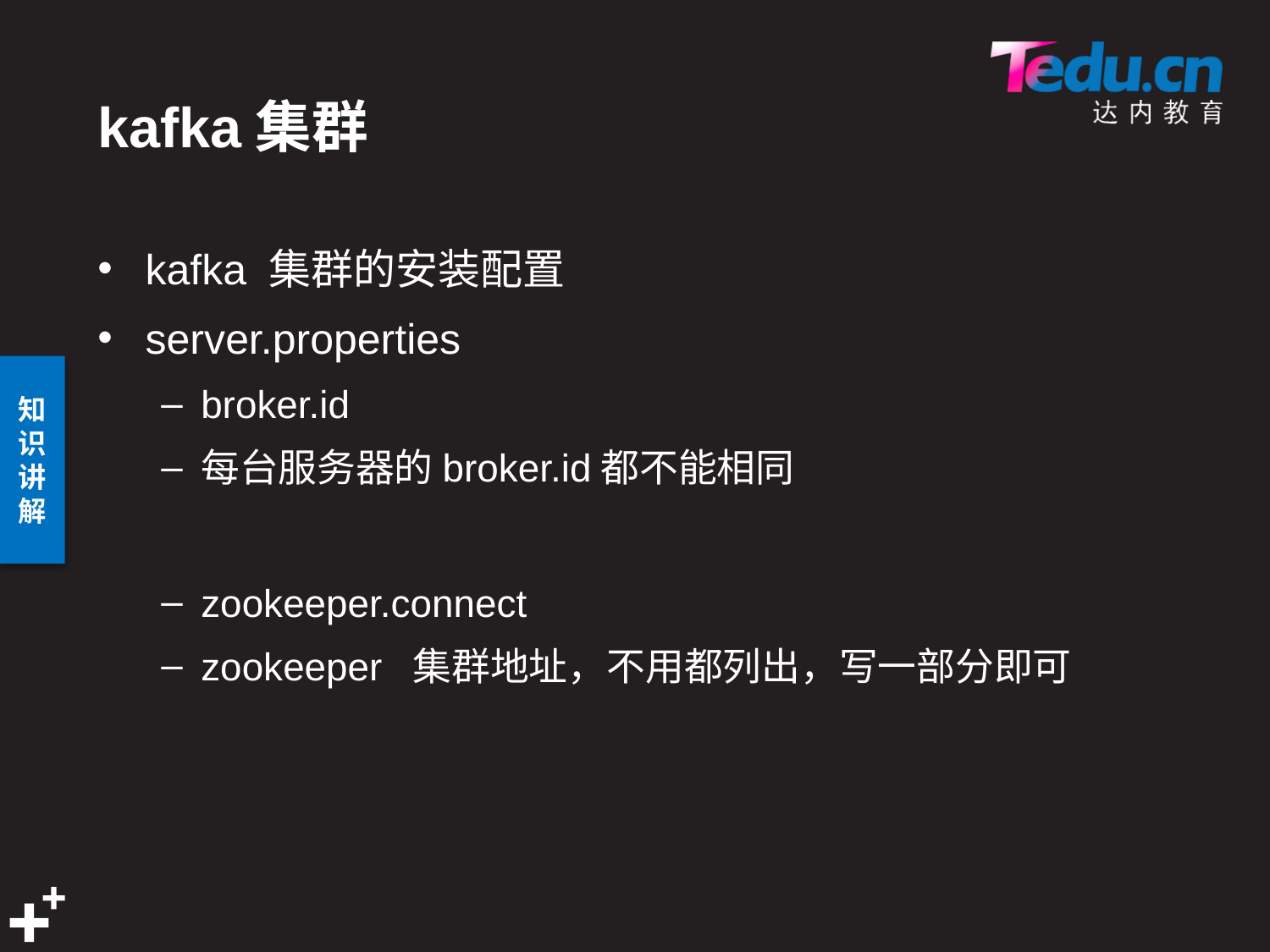

# kafka集群
kafka 集群的安装配置
server.properties
broker.id
每台服务器的broker.id都不能相同

zookeeper.connect
zookeeper  集群地址，不用都列出，写一部分即可